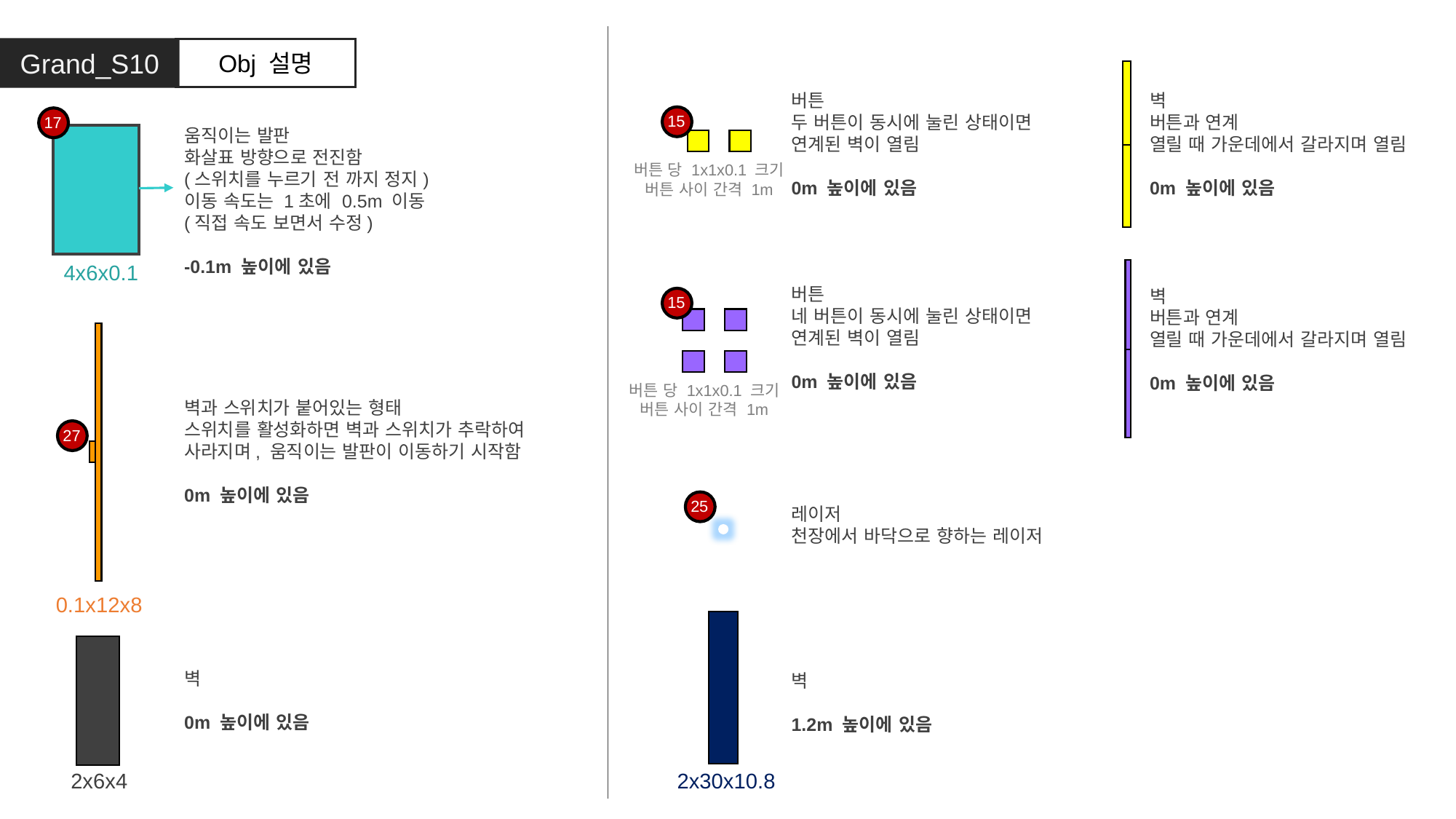

Grand_S10
Obj 설명

버튼
두 버튼이 동시에 눌린 상태이면
연계된 벽이 열림

0m 높이에 있음
벽
버튼과 연계
열릴 때 가운데에서 갈라지며 열림

0m 높이에 있음
15

버튼 당 1x1x0.1 크기
버튼 사이 간격 1m
17

4x6x0.1
움직이는 발판
화살표 방향으로 전진함
(스위치를 누르기 전 까지 정지)
이동 속도는 1초에 0.5m 이동
(직접 속도 보면서 수정)

-0.1m 높이에 있음

버튼
네 버튼이 동시에 눌린 상태이면 연계된 벽이 열림

0m 높이에 있음
벽
버튼과 연계
열릴 때 가운데에서 갈라지며 열림

0m 높이에 있음
15

버튼 당 1x1x0.1 크기
버튼 사이 간격 1m

27

0.1x12x8
벽과 스위치가 붙어있는 형태
스위치를 활성화하면 벽과 스위치가 추락하여 사라지며, 움직이는 발판이 이동하기 시작함

0m 높이에 있음
25

레이저
천장에서 바닥으로 향하는 레이저

벽

1.2m 높이에 있음
2x30x10.8

2x6x4
벽

0m 높이에 있음